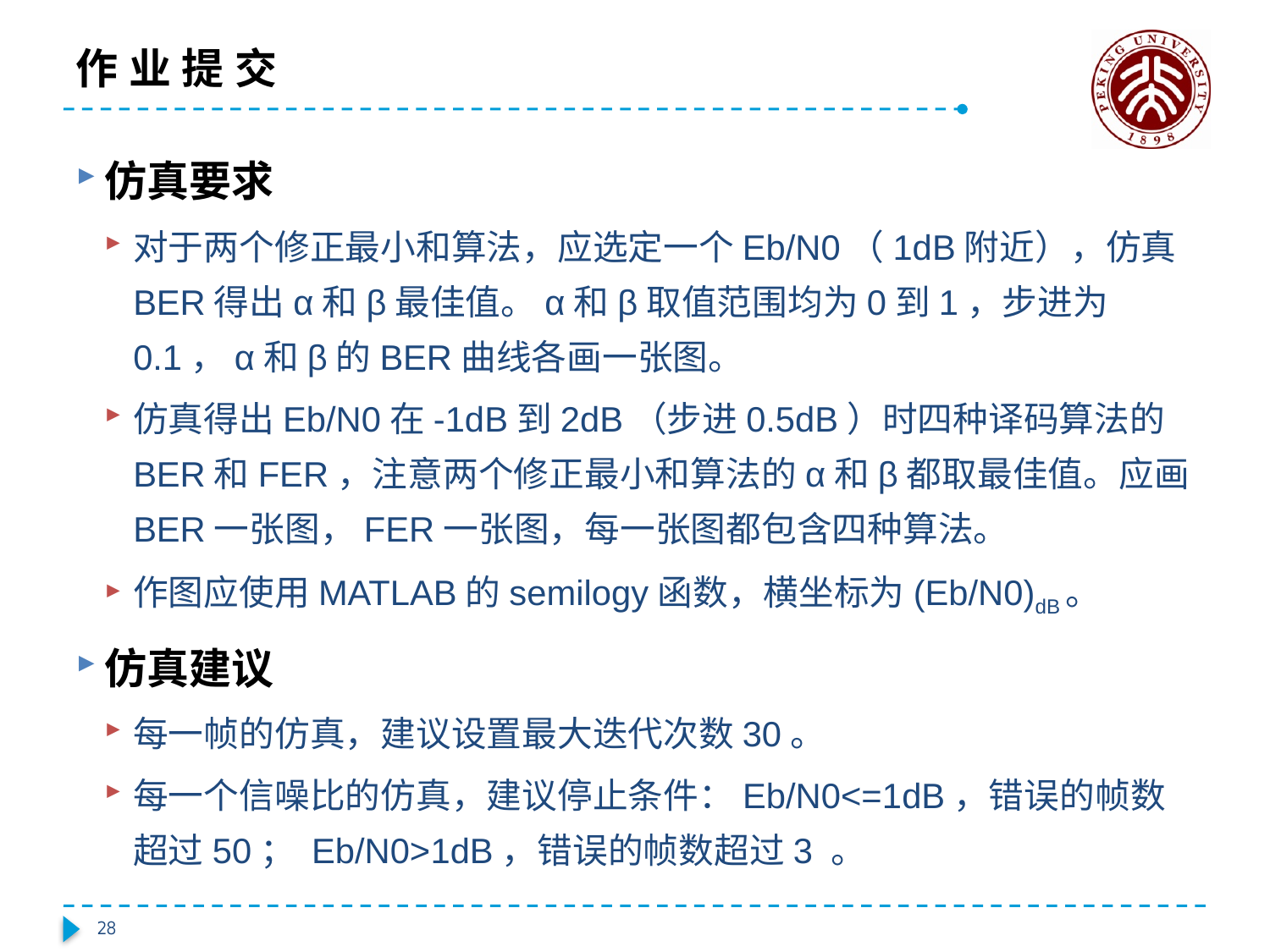

# 作业提交
仿真要求
对于两个修正最小和算法，应选定一个Eb/N0（1dB附近），仿真BER得出α和β最佳值。α和β取值范围均为0到1，步进为0.1，α和β的BER曲线各画一张图。
仿真得出Eb/N0在-1dB到2dB（步进0.5dB）时四种译码算法的BER和FER，注意两个修正最小和算法的α和β都取最佳值。应画BER一张图，FER一张图，每一张图都包含四种算法。
作图应使用MATLAB的semilogy函数，横坐标为(Eb/N0)dB。
仿真建议
每一帧的仿真，建议设置最大迭代次数30。
每一个信噪比的仿真，建议停止条件：Eb/N0<=1dB，错误的帧数超过50； Eb/N0>1dB，错误的帧数超过3 。

28